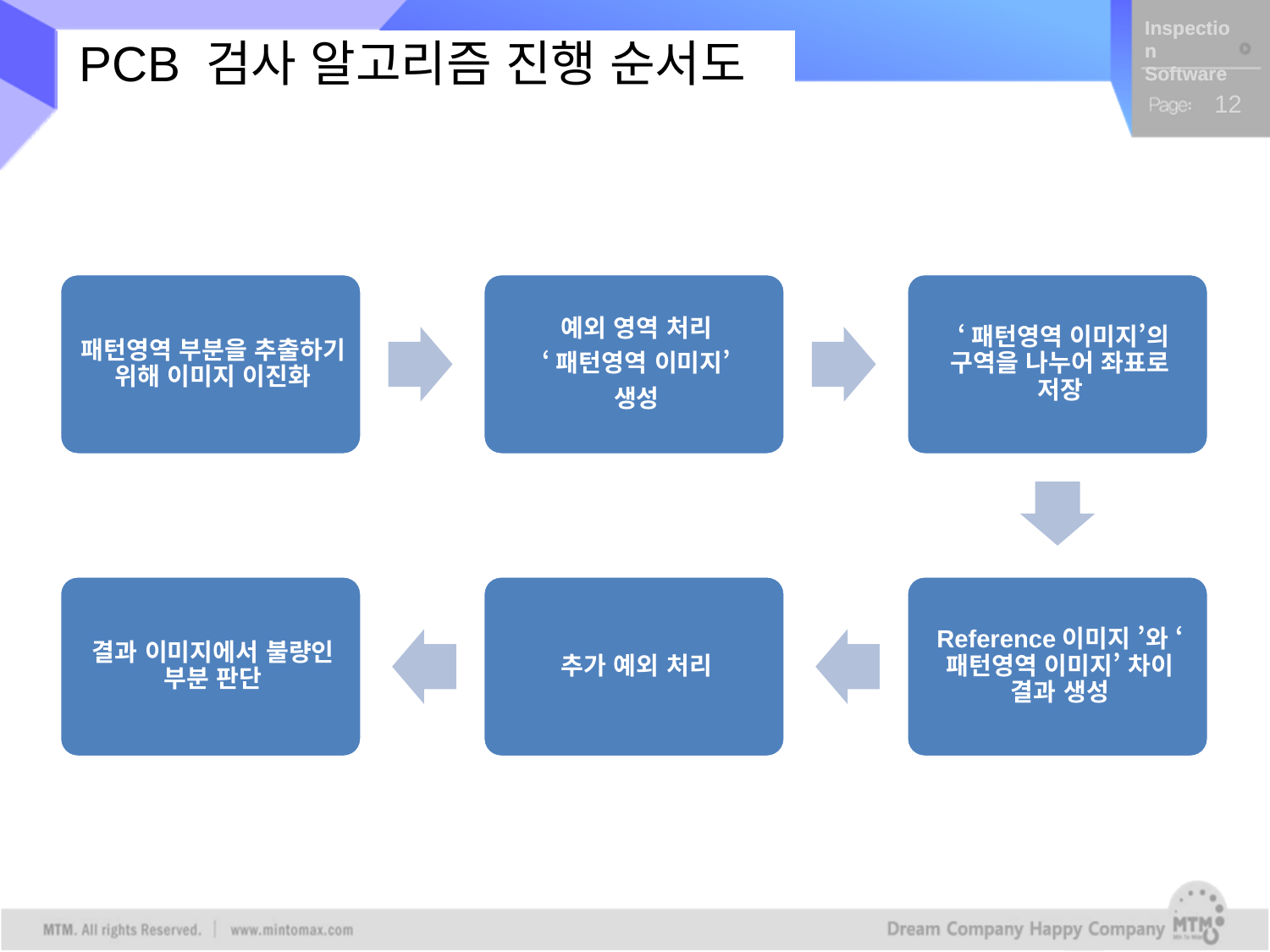

# PCB 검사 알고리즘 진행 순서도
패턴영역 부분을 추출하기 위해 이미지 이진화

예외 영역 처리
‘패턴영역 이미지’
생성

 ‘패턴영역 이미지’의 구역을 나누어 좌표로 저장

Reference이미지 ’와 ‘패턴영역 이미지’ 차이 결과 생성

추가 예외 처리

결과 이미지에서 불량인 부분 판단